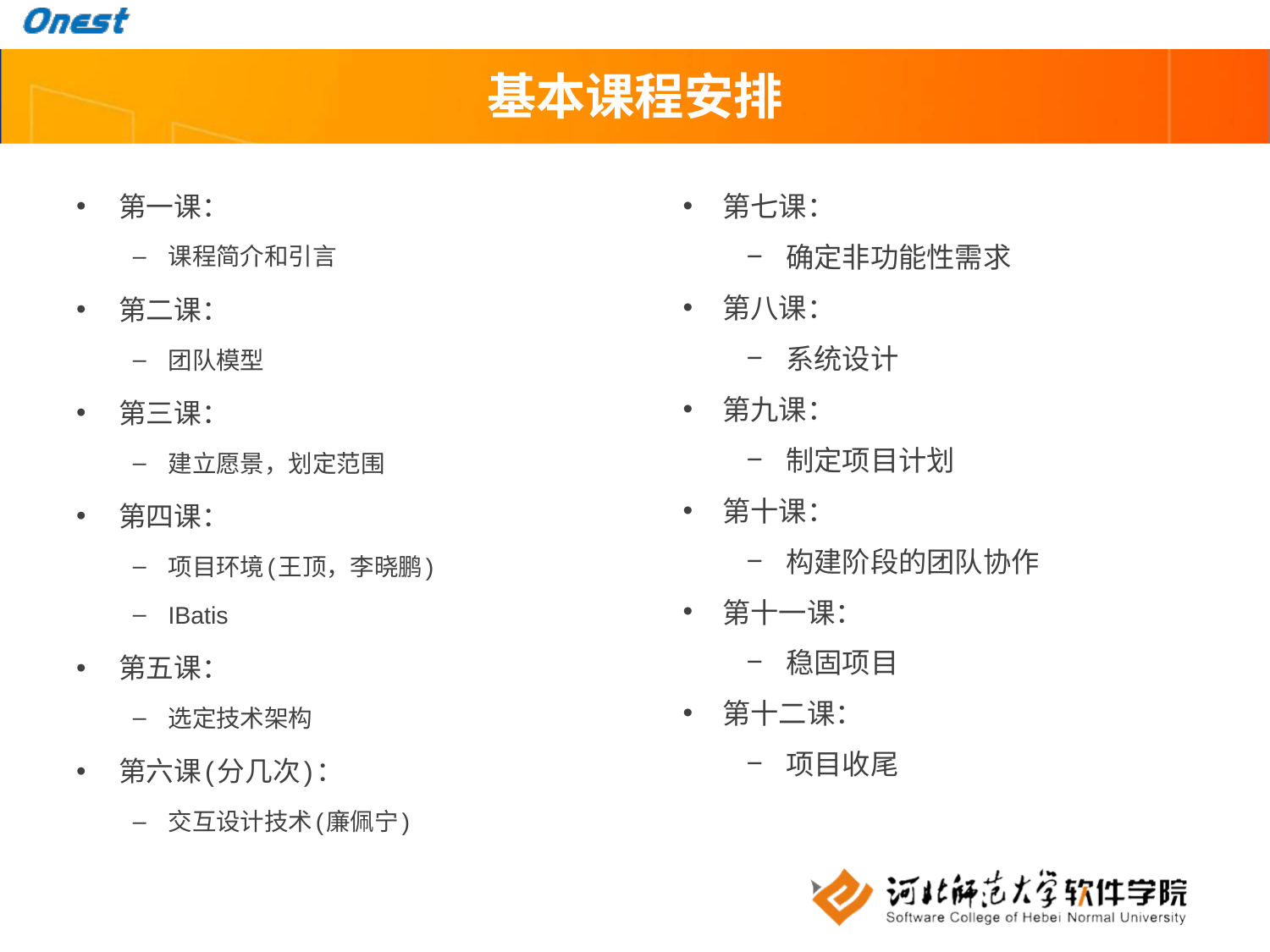

# 基本课程安排
第一课：
课程简介和引言
第二课：
团队模型
第三课：
建立愿景，划定范围
第四课：
项目环境(王顶，李晓鹏)
IBatis
第五课：
选定技术架构
第六课(分几次)：
交互设计技术(廉佩宁)
第七课：
确定非功能性需求
第八课：
系统设计
第九课：
制定项目计划
第十课：
构建阶段的团队协作
第十一课：
稳固项目
第十二课：
项目收尾